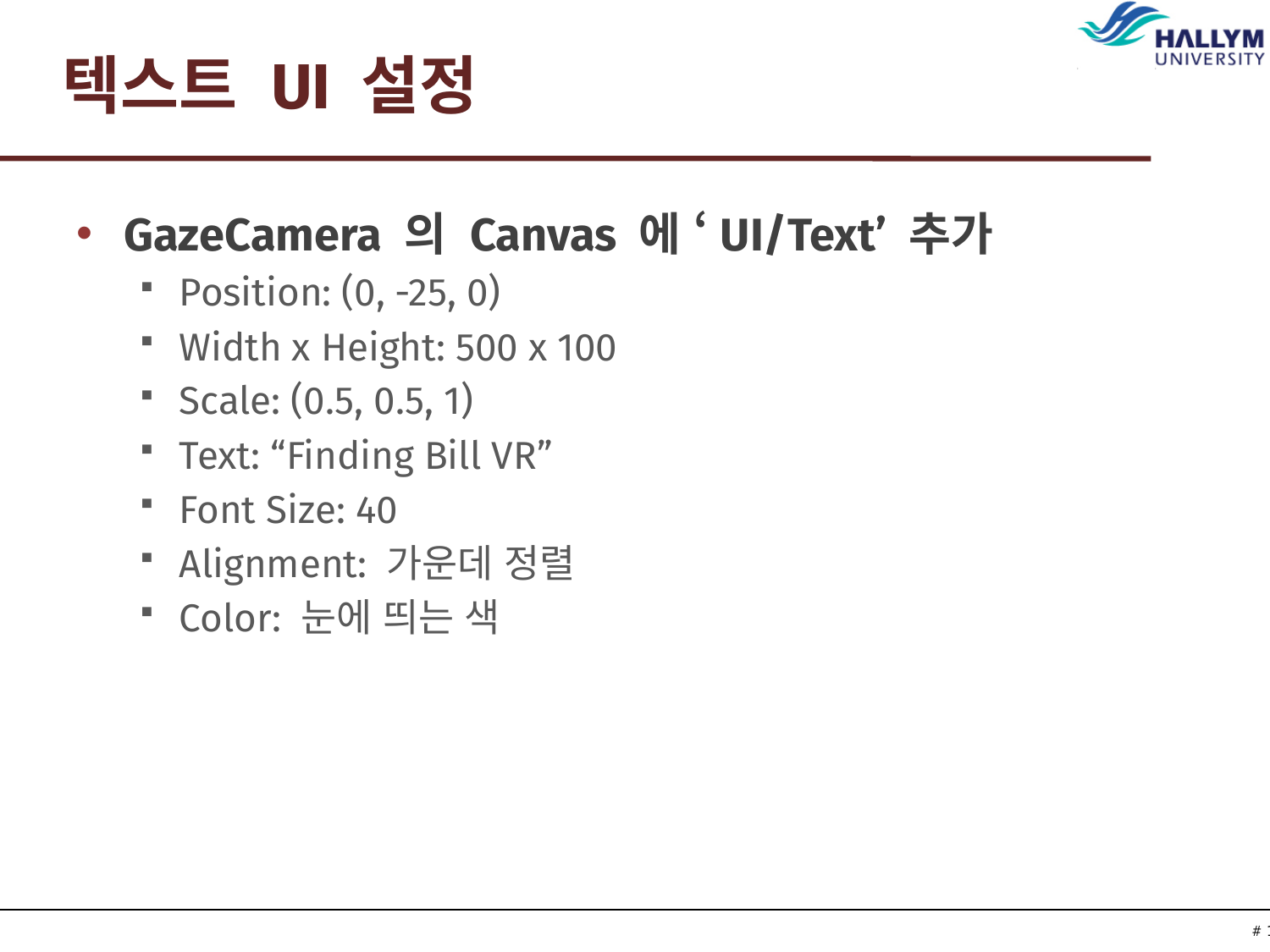

# 텍스트 UI 설정
GazeCamera 의 Canvas 에 ‘UI/Text’ 추가
Position: (0, -25, 0)
Width x Height: 500 x 100
Scale: (0.5, 0.5, 1)
Text: “Finding Bill VR”
Font Size: 40
Alignment: 가운데 정렬
Color: 눈에 띄는 색